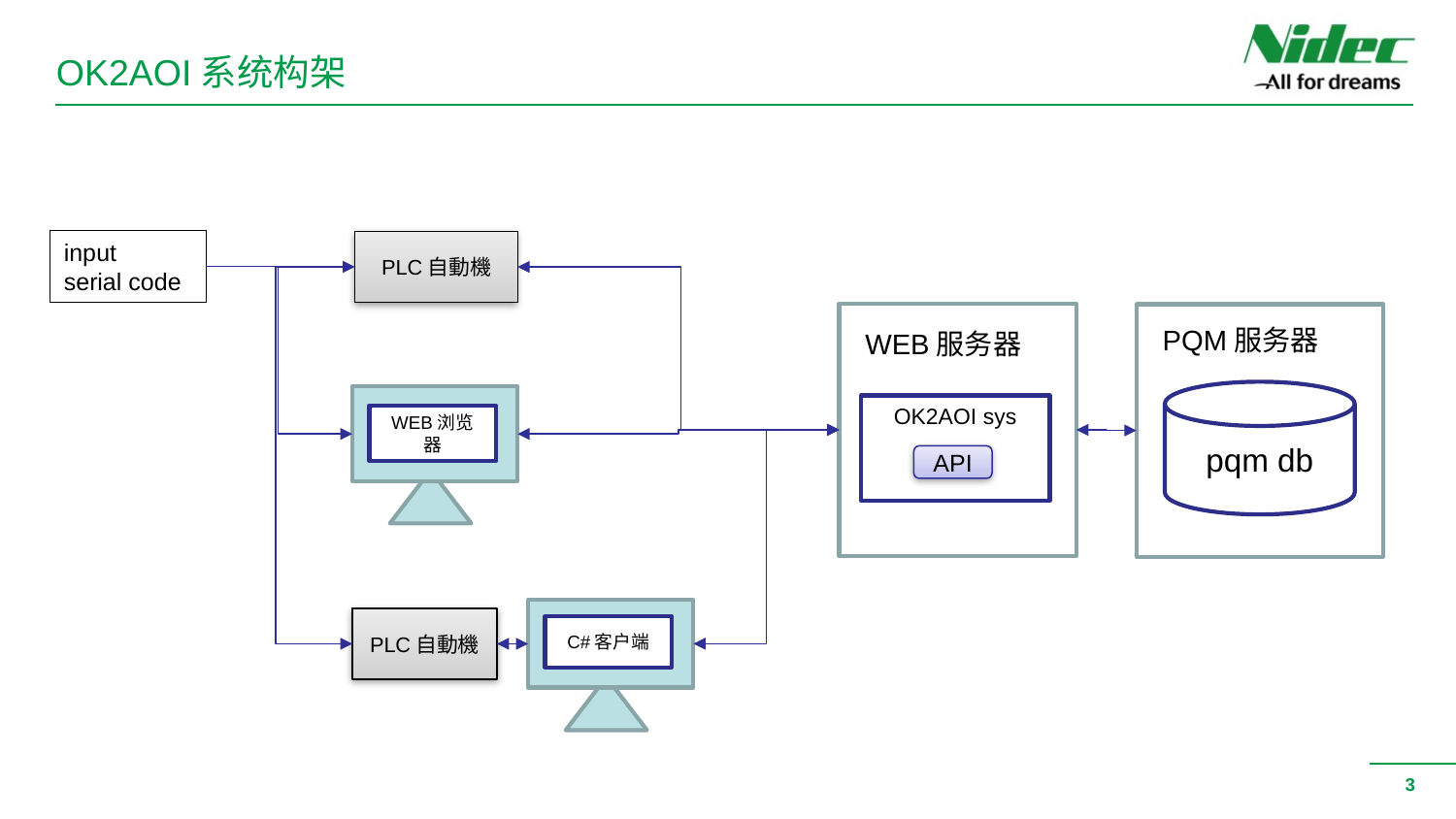

OK2AOI系统构架
input
serial code
PLC自動機
服务器
服务器
PQM服务器
WEB服务器
pqm db

OK2AOI sys
WEB浏览器
API

PLC自動機
C#客户端